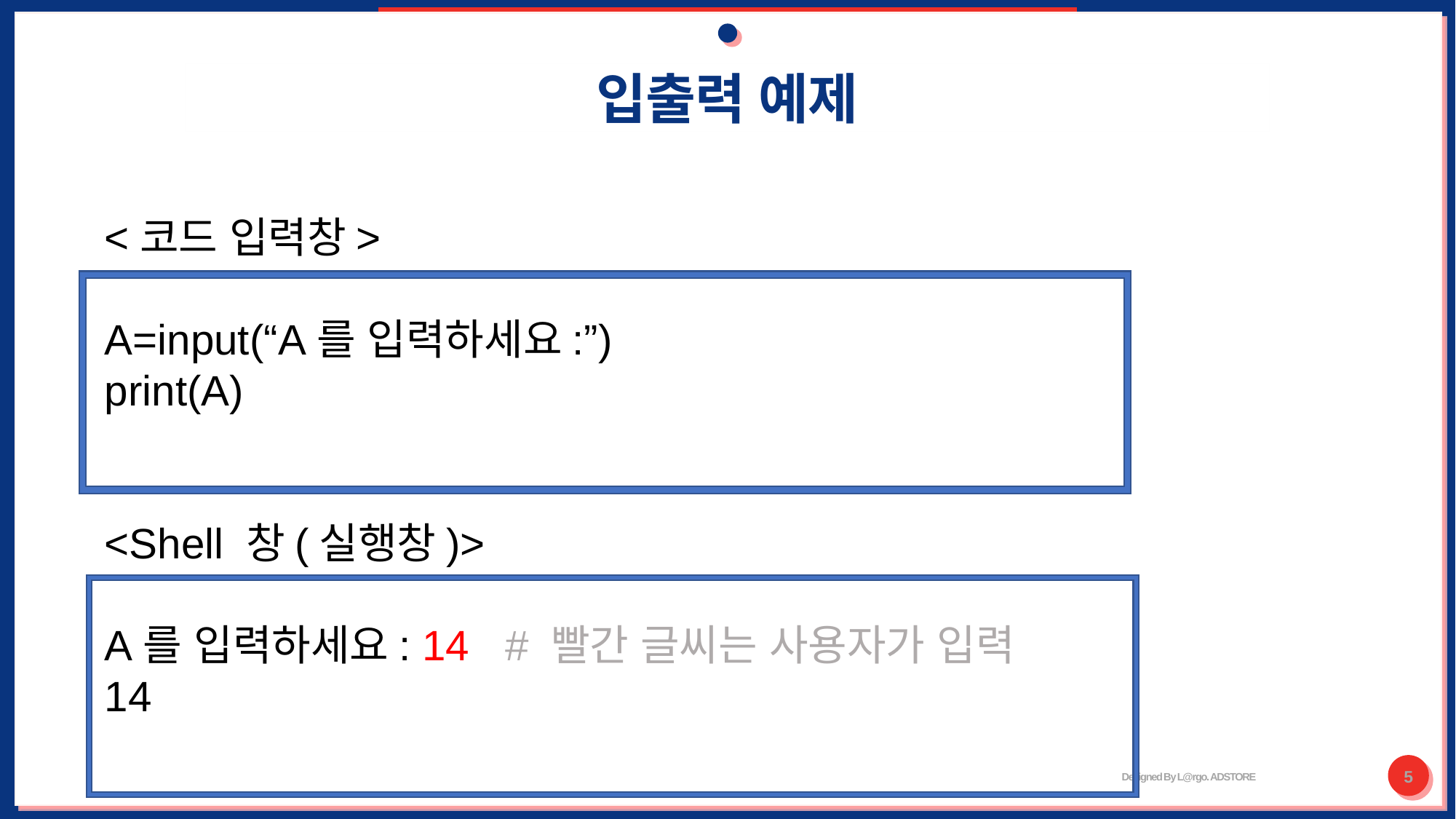

# 입출력 예제

<코드 입력창>

A=input(“A를 입력하세요:”)
print(A)

<Shell 창(실행창)>

A를 입력하세요: 14   # 빨간 글씨는 사용자가 입력
14

Designed By L@rgo. ADSTORE
5